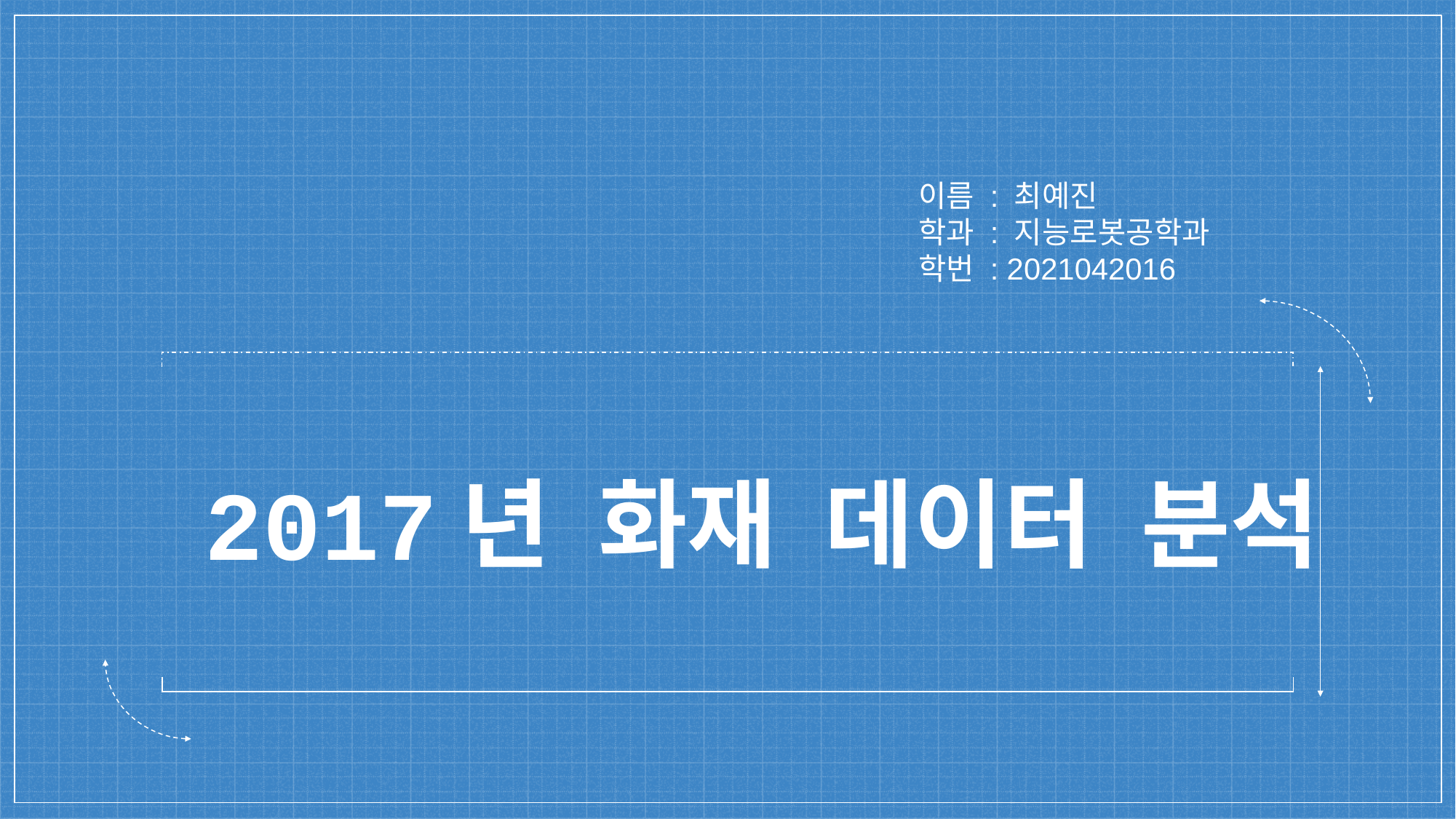

이름 : 최예진
학과 : 지능로봇공학과
학번 : 2021042016
# 2017년 화재 데이터 분석